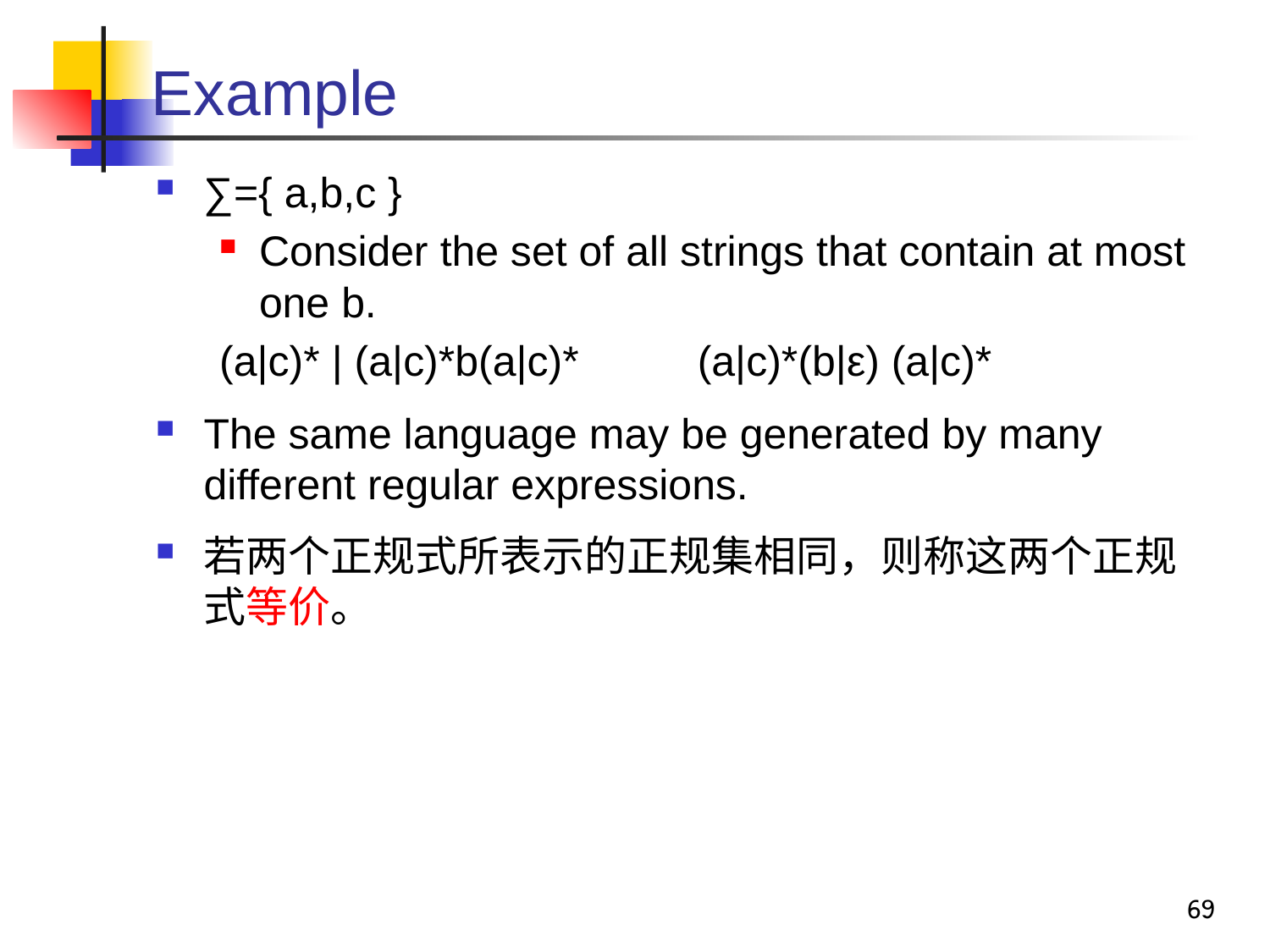

# Example
∑={ a,b,c }
Consider the set of all strings that contain at most one b.
(a|c)* | (a|c)*b(a|c)*          (a|c)*(b|ε) (a|c)*
The same language may be generated by many different regular expressions.
若两个正规式所表示的正规集相同，则称这两个正规式等价。

69